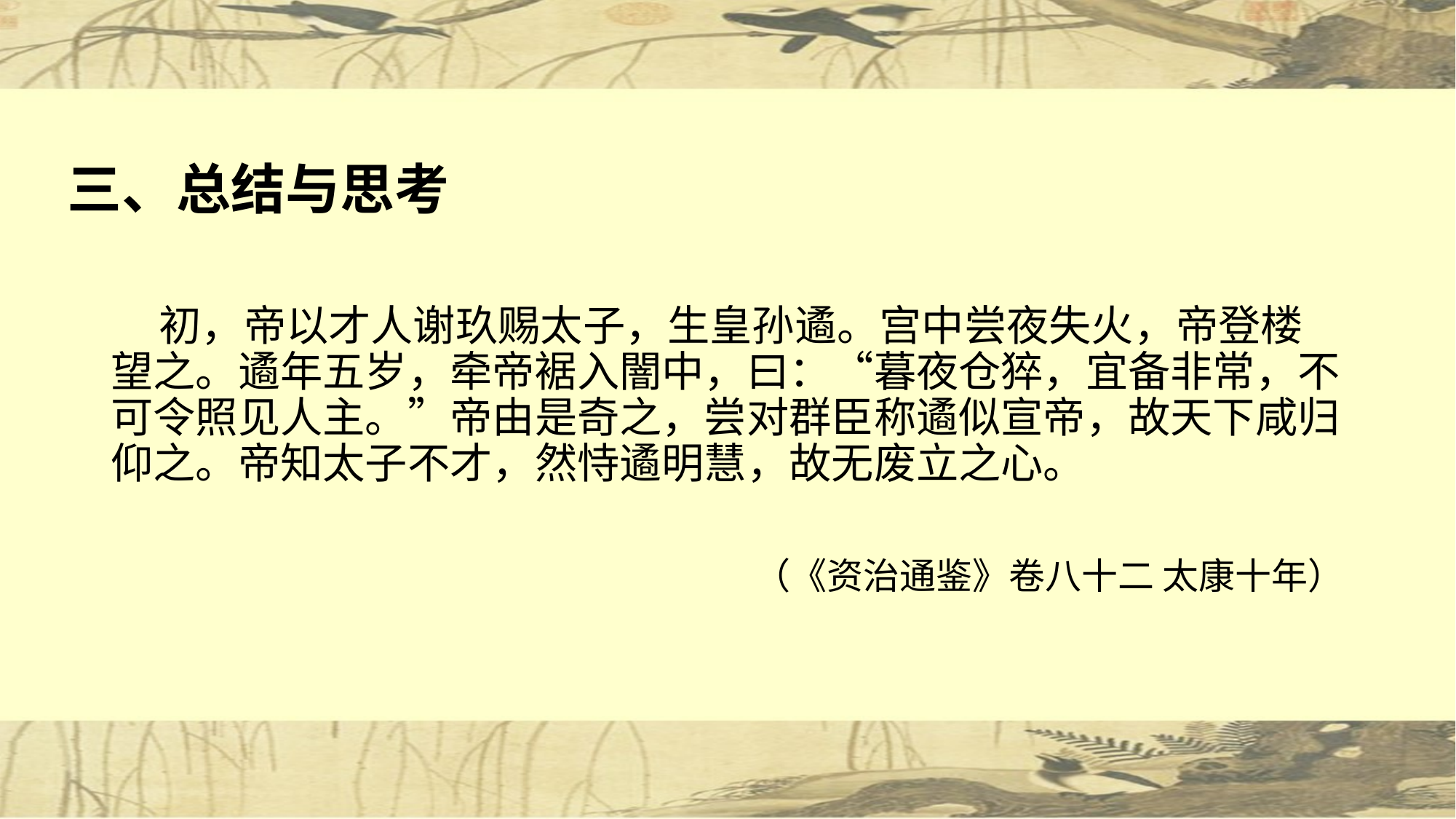

三、总结与思考
    初，帝以才人谢玖赐太子，生皇孙遹。宫中尝夜失火，帝登楼望之。遹年五岁，牵帝裾入闇中，曰：“暮夜仓猝，宜备非常，不可令照见人主。”帝由是奇之，尝对群臣称遹似宣帝，故天下咸归仰之。帝知太子不才，然恃遹明慧，故无废立之心。

（《资治通鉴》卷八十二 太康十年）